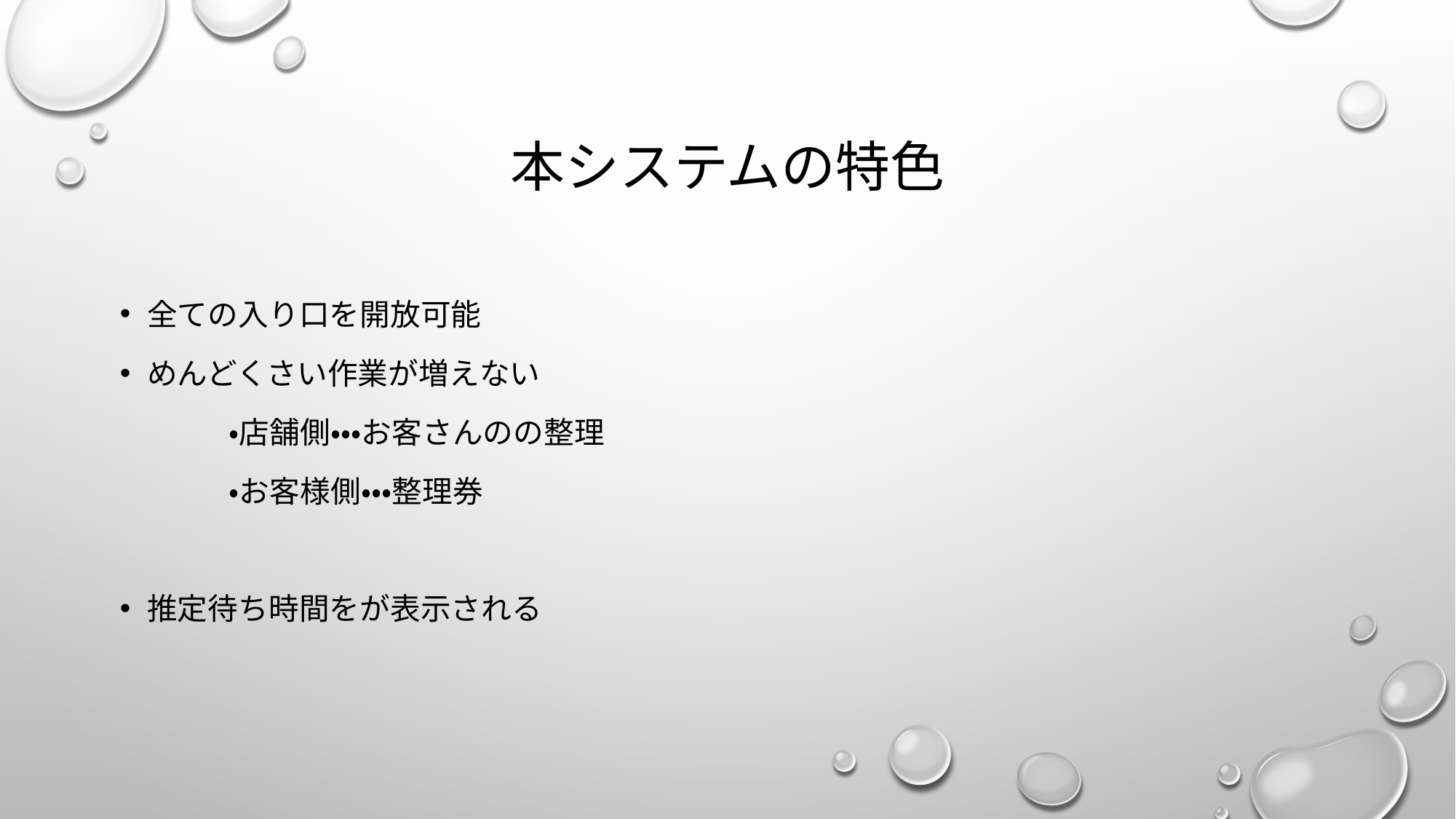

# 本システムの特色
全ての入り口を開放可能
めんどくさい作業が増えない
	・店舗側・・・お客さんのの整理
	・お客様側・・・整理券

推定待ち時間をが表示される